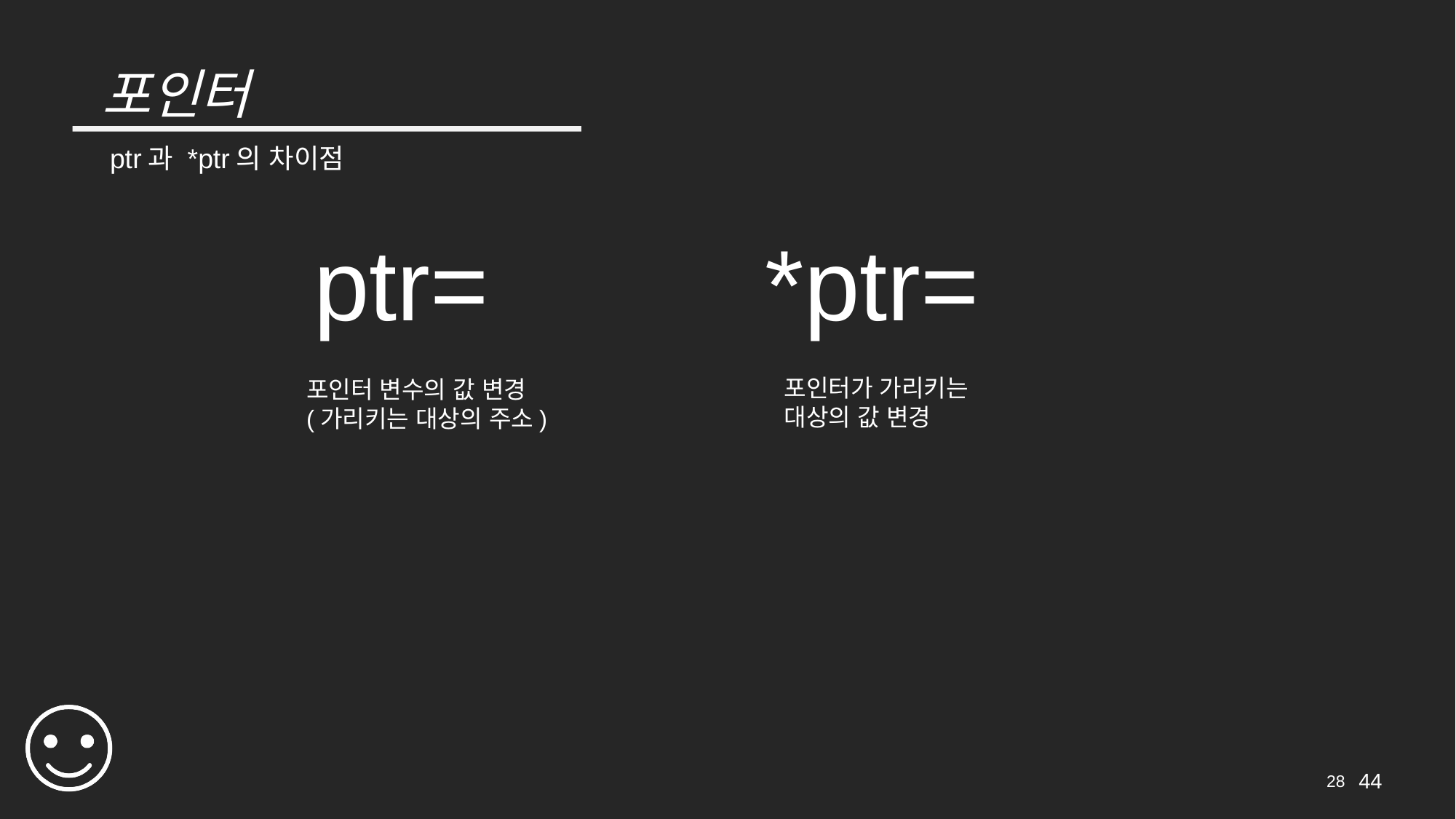

# 포인터

ptr과 *ptr의 차이점
ptr=
*ptr=
포인터가 가리키는 대상의 값 변경
포인터 변수의 값 변경
(가리키는 대상의 주소)
28